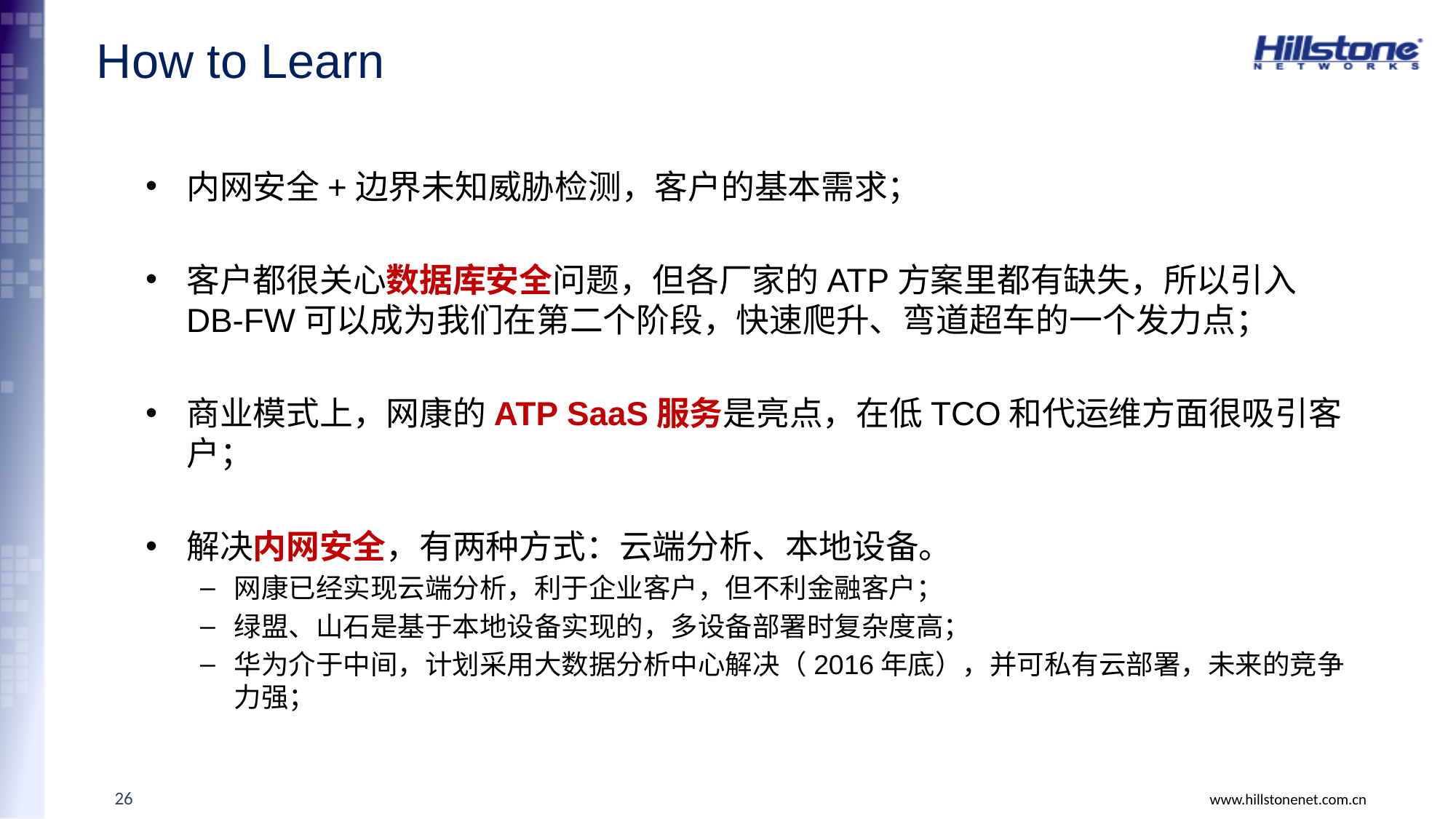

# How to Learn
内网安全+边界未知威胁检测，客户的基本需求；

客户都很关心数据库安全问题，但各厂家的ATP方案里都有缺失，所以引入DB-FW可以成为我们在第二个阶段，快速爬升、弯道超车的一个发力点；

商业模式上，网康的ATP SaaS服务是亮点，在低TCO和代运维方面很吸引客户；

解决内网安全，有两种方式：云端分析、本地设备。
网康已经实现云端分析，利于企业客户，但不利金融客户；
绿盟、山石是基于本地设备实现的，多设备部署时复杂度高；
华为介于中间，计划采用大数据分析中心解决（2016年底），并可私有云部署，未来的竞争力强；